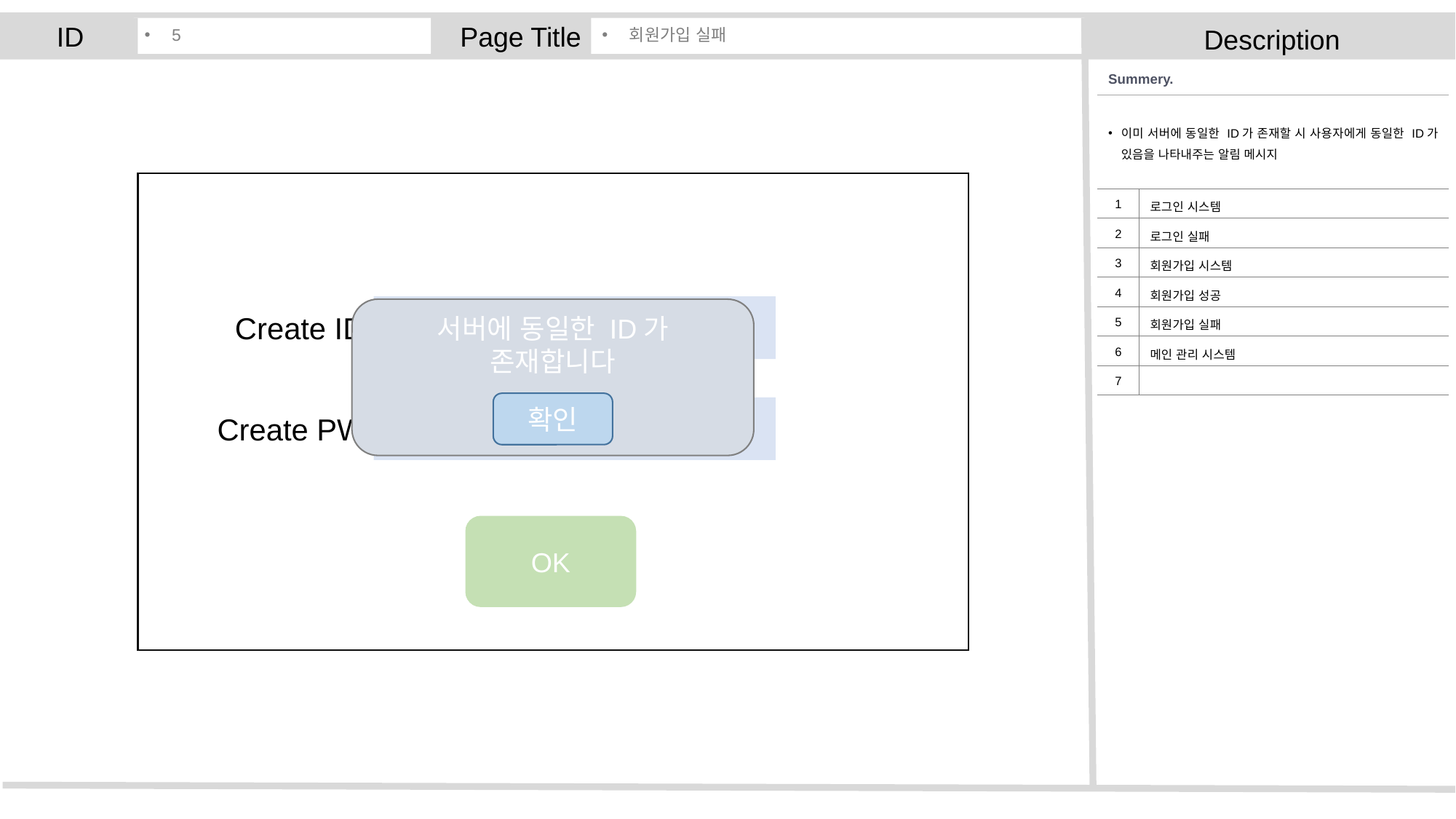

ID
5
Page Title
회원가입 실패
Description
| Summery. |  |
| --- | --- |
| 이미 서버에 동일한 ID가 존재할 시 사용자에게 동일한 ID가 있음을 나타내주는 알림 메시지 |  |
| 1 | 로그인 시스템 |
| 2 | 로그인 실패 |
| 3 | 회원가입 시스템 |
| 4 | 회원가입 성공 |
| 5 | 회원가입 실패 |
| 6 | 메인 관리 시스템 |
| 7 |  |

서버에 동일한 ID가
존재합니다

Create ID
확인

Create PW
OK